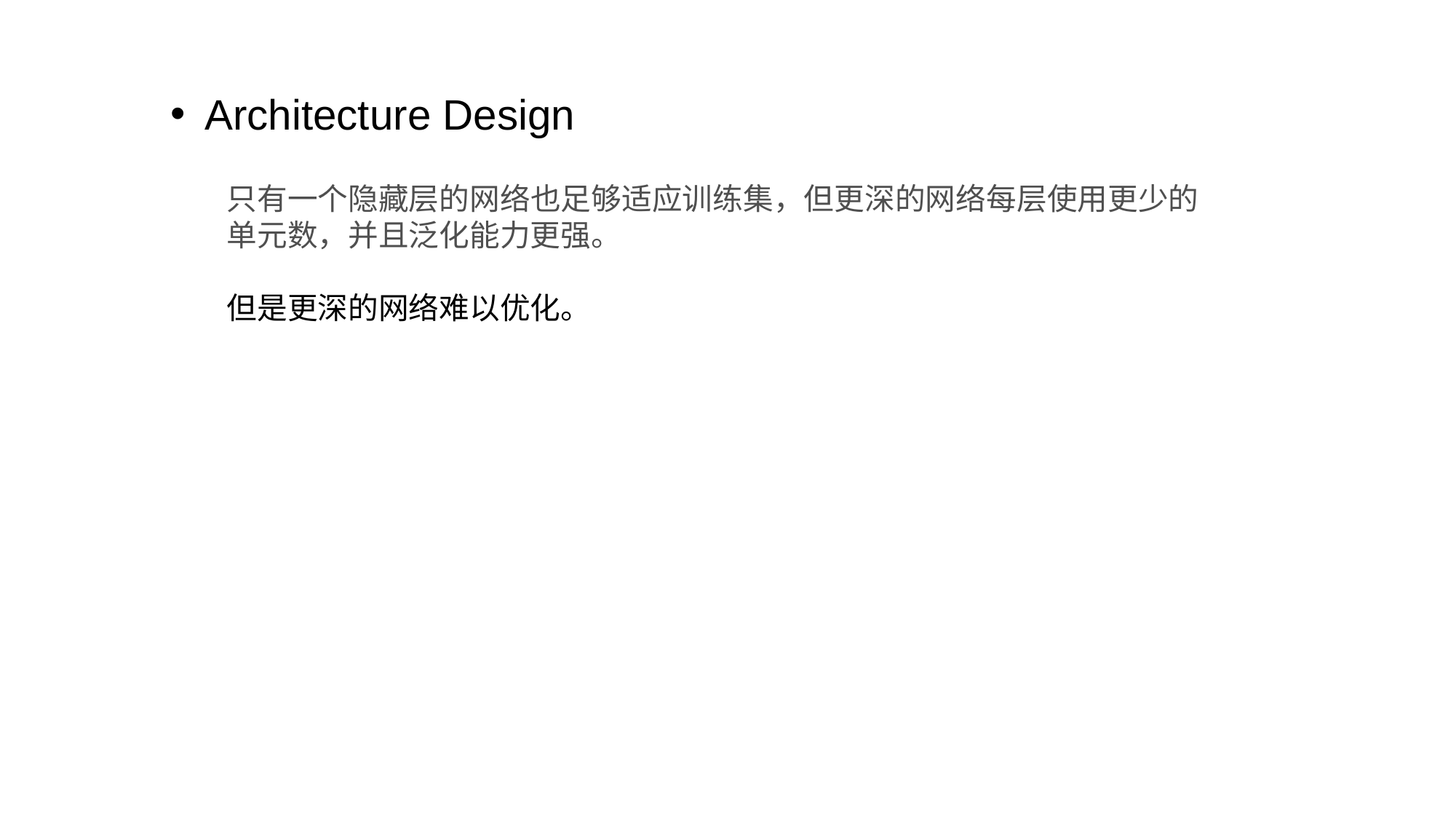

Architecture Design
只有一个隐藏层的网络也足够适应训练集，但更深的网络每层使用更少的单元数，并且泛化能力更强。

但是更深的网络难以优化。